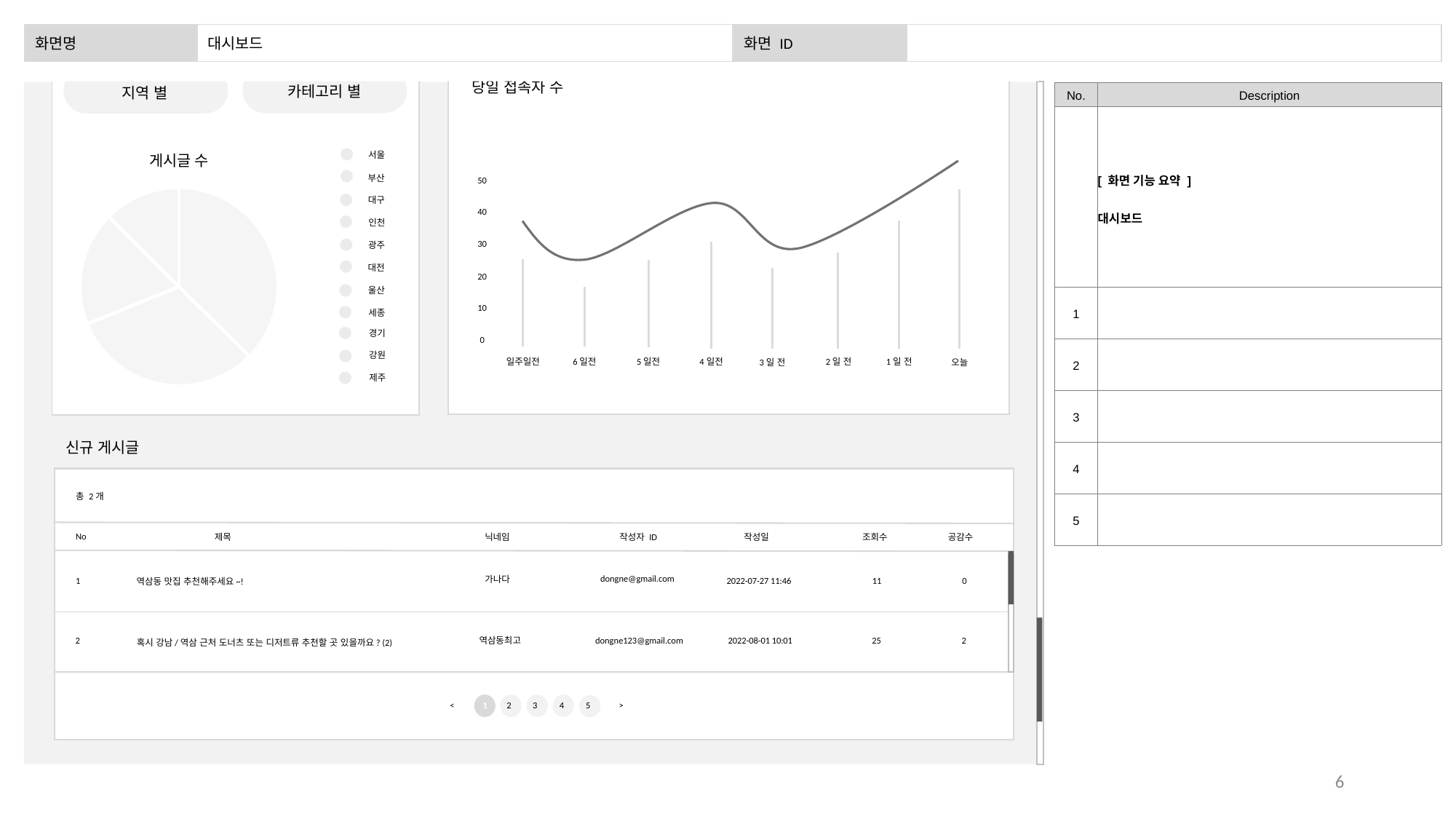

| 화면명 | 대시보드 | 화면 ID |  |
| --- | --- | --- | --- |

당일 접속자 수

카테고리 별
지역 별

| No. | Description |
| --- | --- |
|  | [ 화면 기능 요약 ] 대시보드 |
| 1 |  |
| 2 |  |
| 3 |  |
| 4 |  |
| 5 |  |
서울
게시글 수

부산
50

대구

40
인천

30
광주

대전

20
울산

10
세종

경기

0
강원

일주일전
6일전
5일전
4일전
2일 전
1일 전
3일 전
오늘
제주

신규 게시글

총 2개
No
작성자 ID
작성일
닉네임
공감수
제목
조회수

dongne@gmail.com
가나다
0
11
1
2022-07-27 11:46
역삼동 맛집 추천해주세요~!

dongne123@gmail.com
2
25
2
2022-08-01 10:01
역삼동최고
혹시 강남/역삼 근처 도너츠 또는 디저트류 추천할 곳 있을까요? (2)
1
2
<
3
4
5

>

6